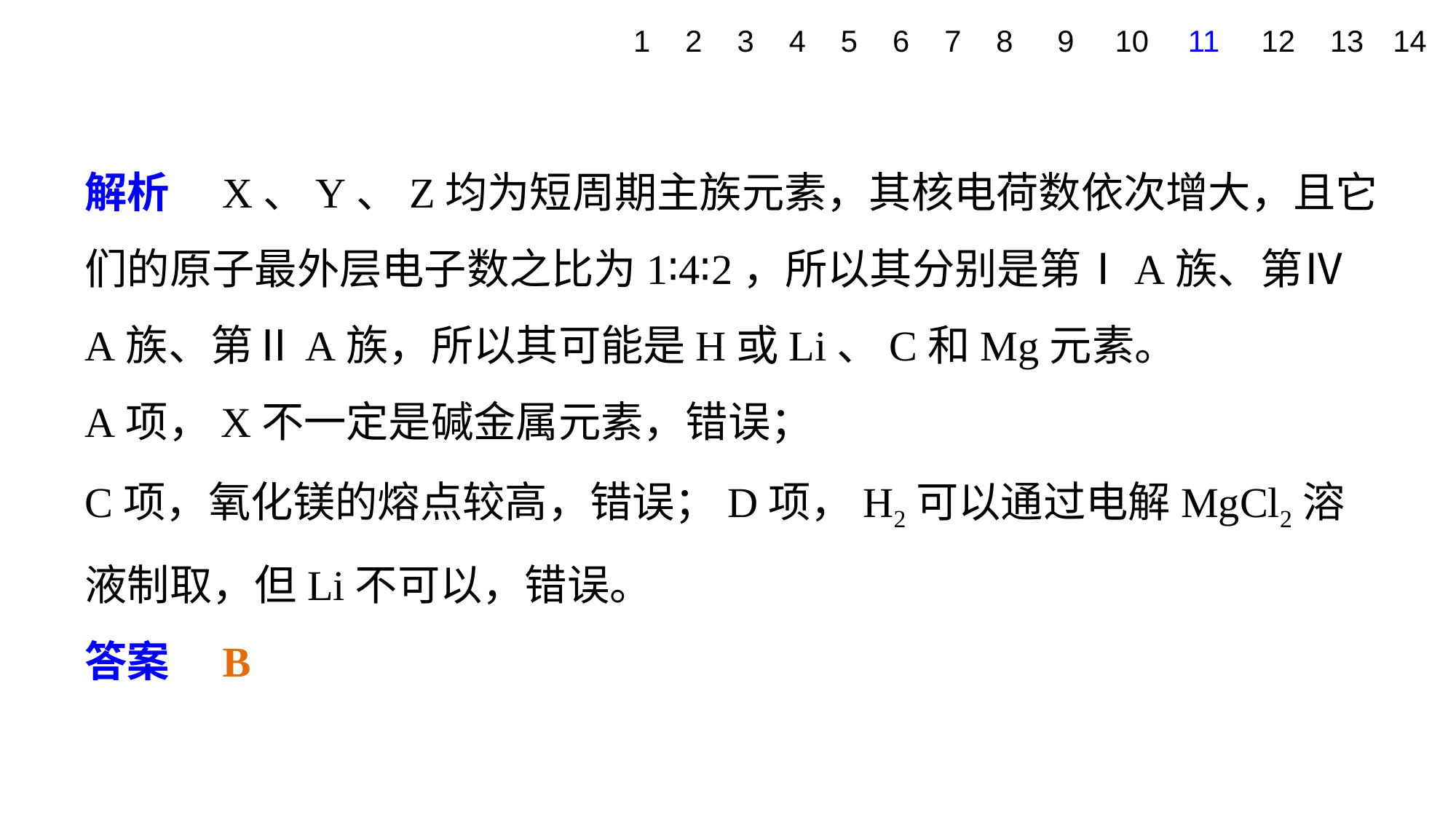

1
2
3
4
5
6
7
8
9
10
11
12
13
14
解析　X、Y、Z均为短周期主族元素，其核电荷数依次增大，且它们的原子最外层电子数之比为1∶4∶2，所以其分别是第ⅠA族、第ⅣA族、第ⅡA族，所以其可能是H或Li、C和Mg元素。
A项，X不一定是碱金属元素，错误；
C项，氧化镁的熔点较高，错误；D项，H2可以通过电解MgCl2溶液制取，但Li不可以，错误。
答案　B